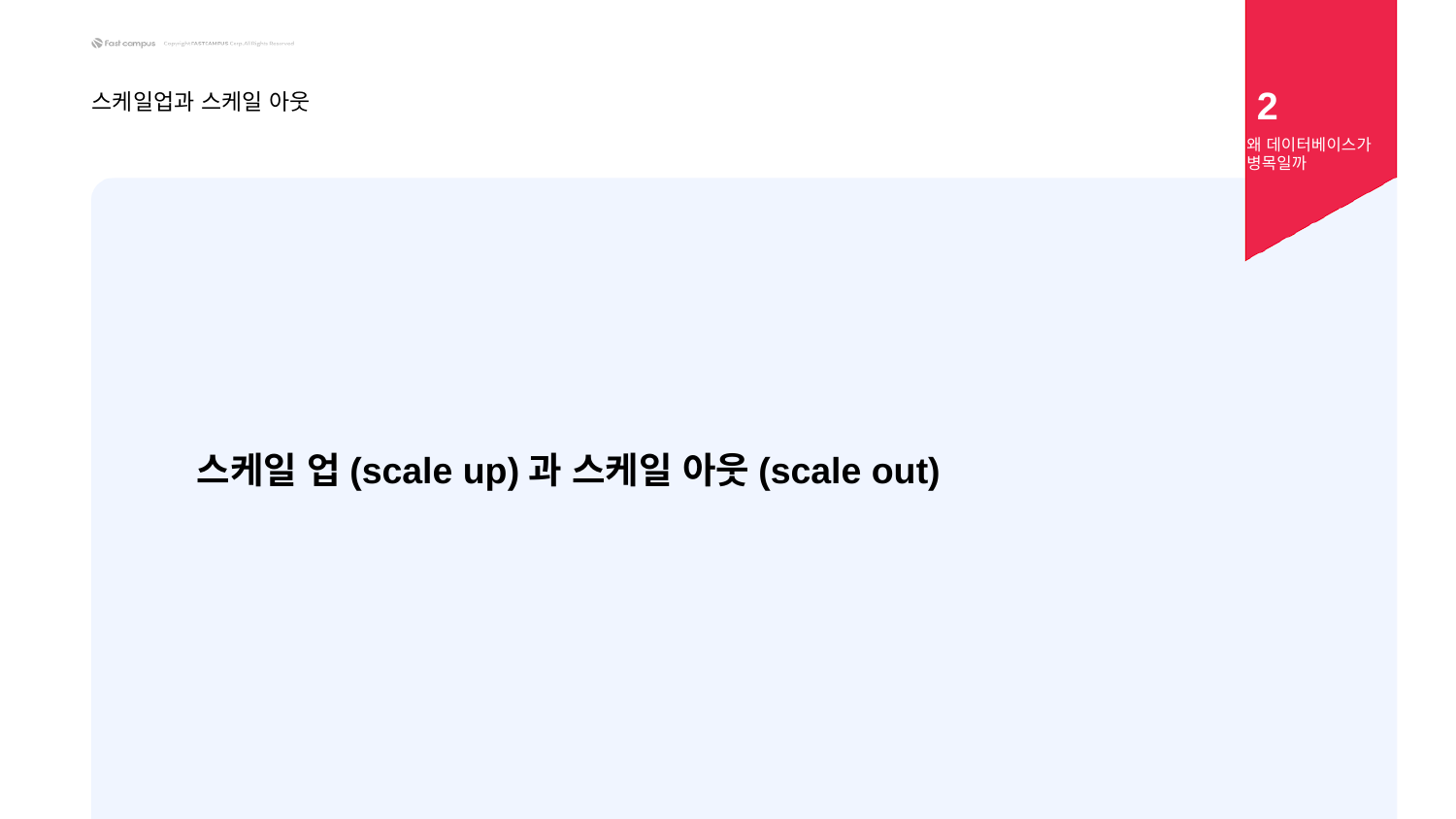

2
스케일업과 스케일 아웃
왜 데이터베이스가 병목일까
스케일 업(scale up)과 스케일 아웃(scale out)